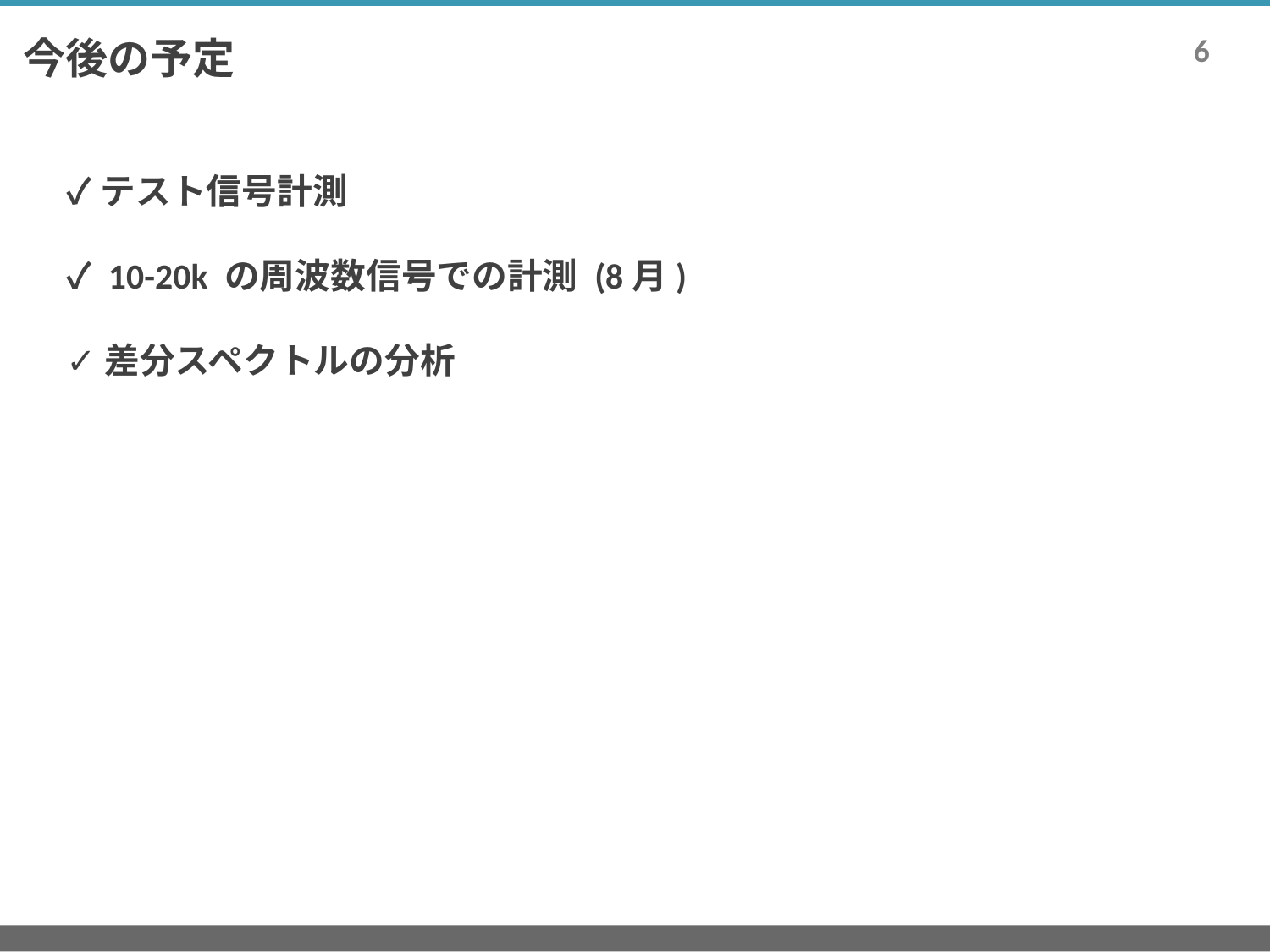

# 今後の予定
6
✓テスト信号計測
✓ 10-20k の周波数信号での計測 (8月)
✓差分スペクトルの分析